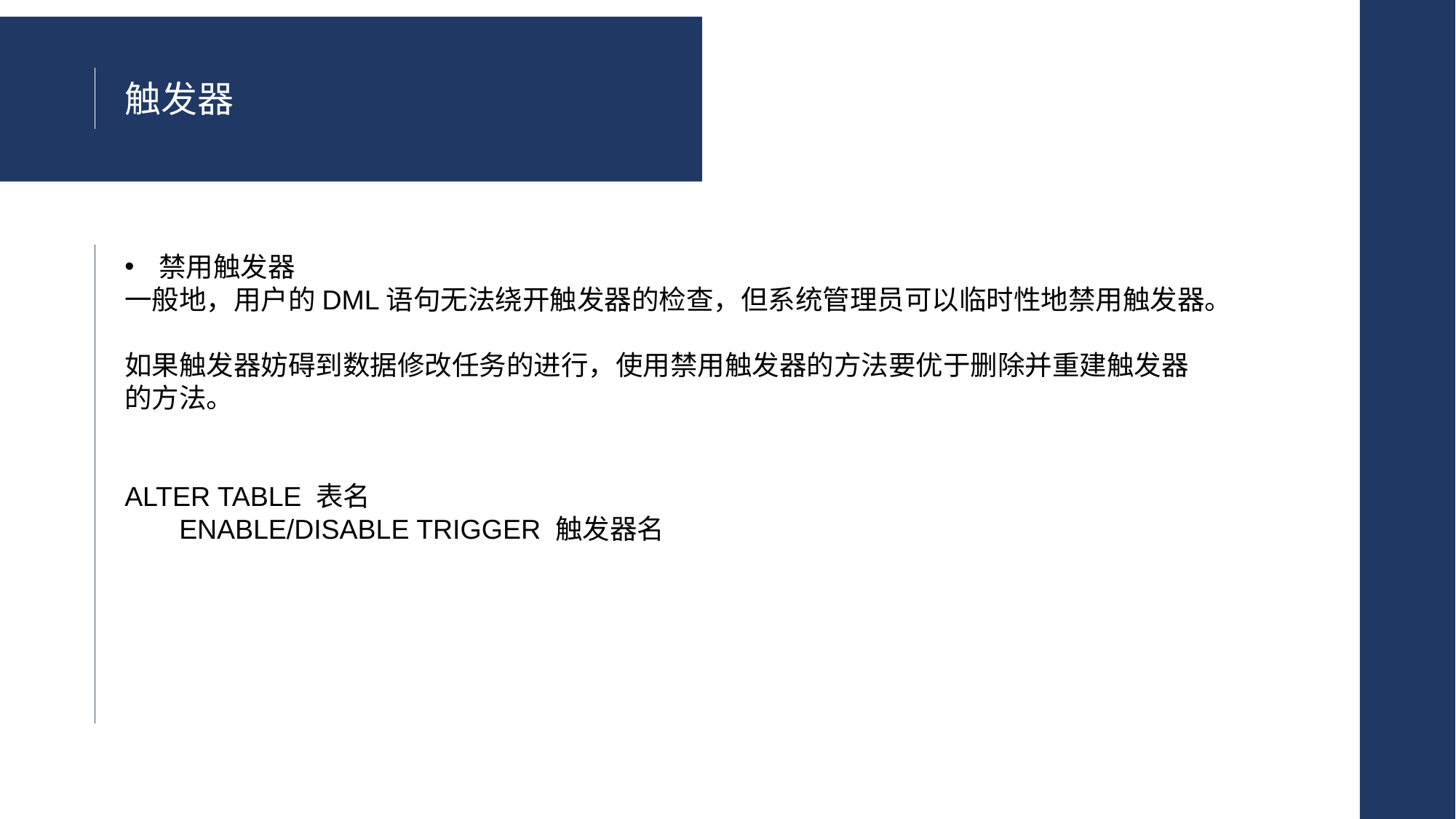

触发器
禁用触发器
一般地，用户的DML语句无法绕开触发器的检查，但系统管理员可以临时性地禁用触发器。

如果触发器妨碍到数据修改任务的进行，使用禁用触发器的方法要优于删除并重建触发器的方法。

ALTER TABLE 表名
ENABLE/DISABLE TRIGGER 触发器名